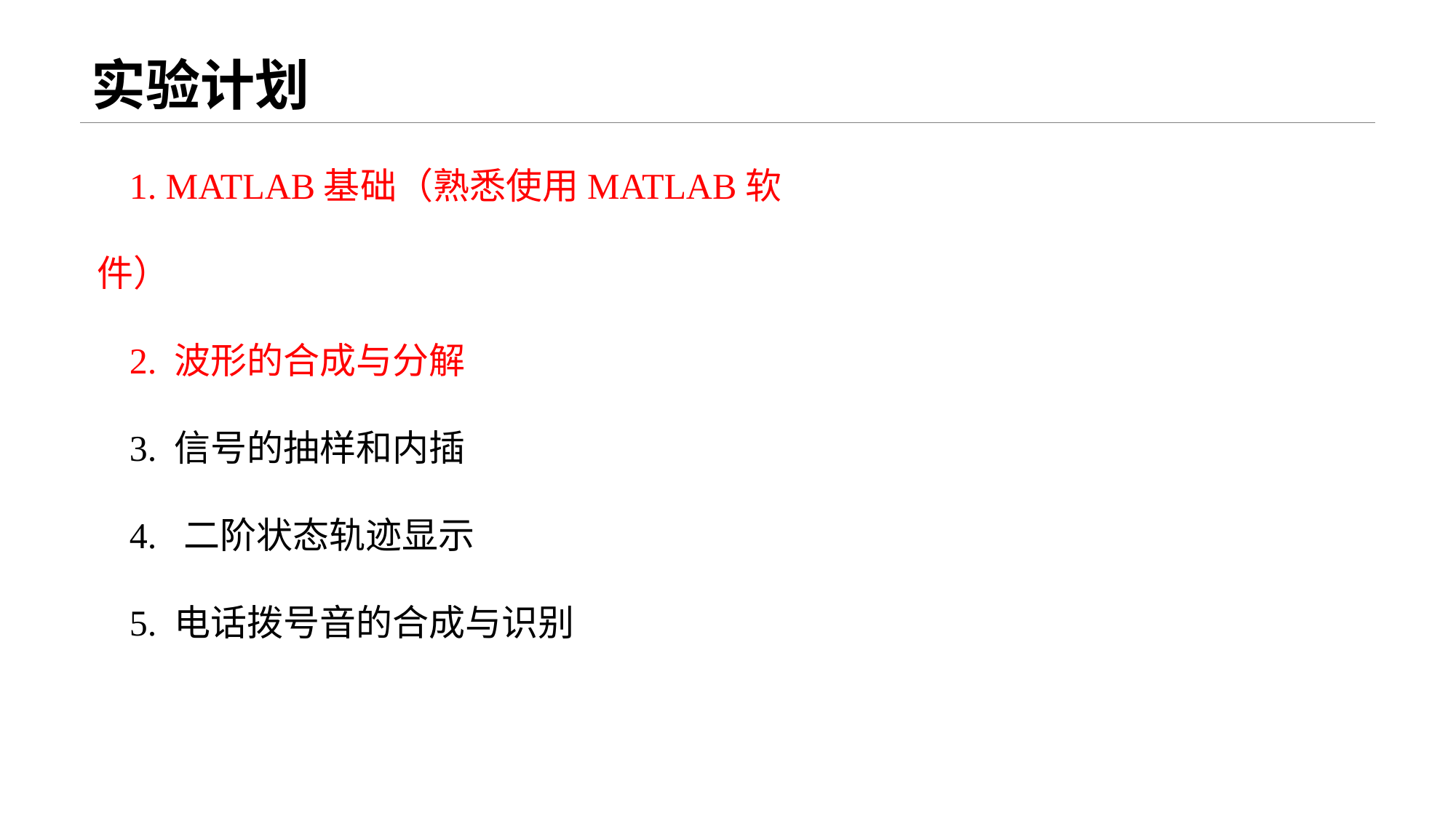

# 实验计划
1. MATLAB基础（熟悉使用MATLAB软件）
2. 波形的合成与分解
3. 信号的抽样和内插
4.  二阶状态轨迹显示
5. 电话拨号音的合成与识别